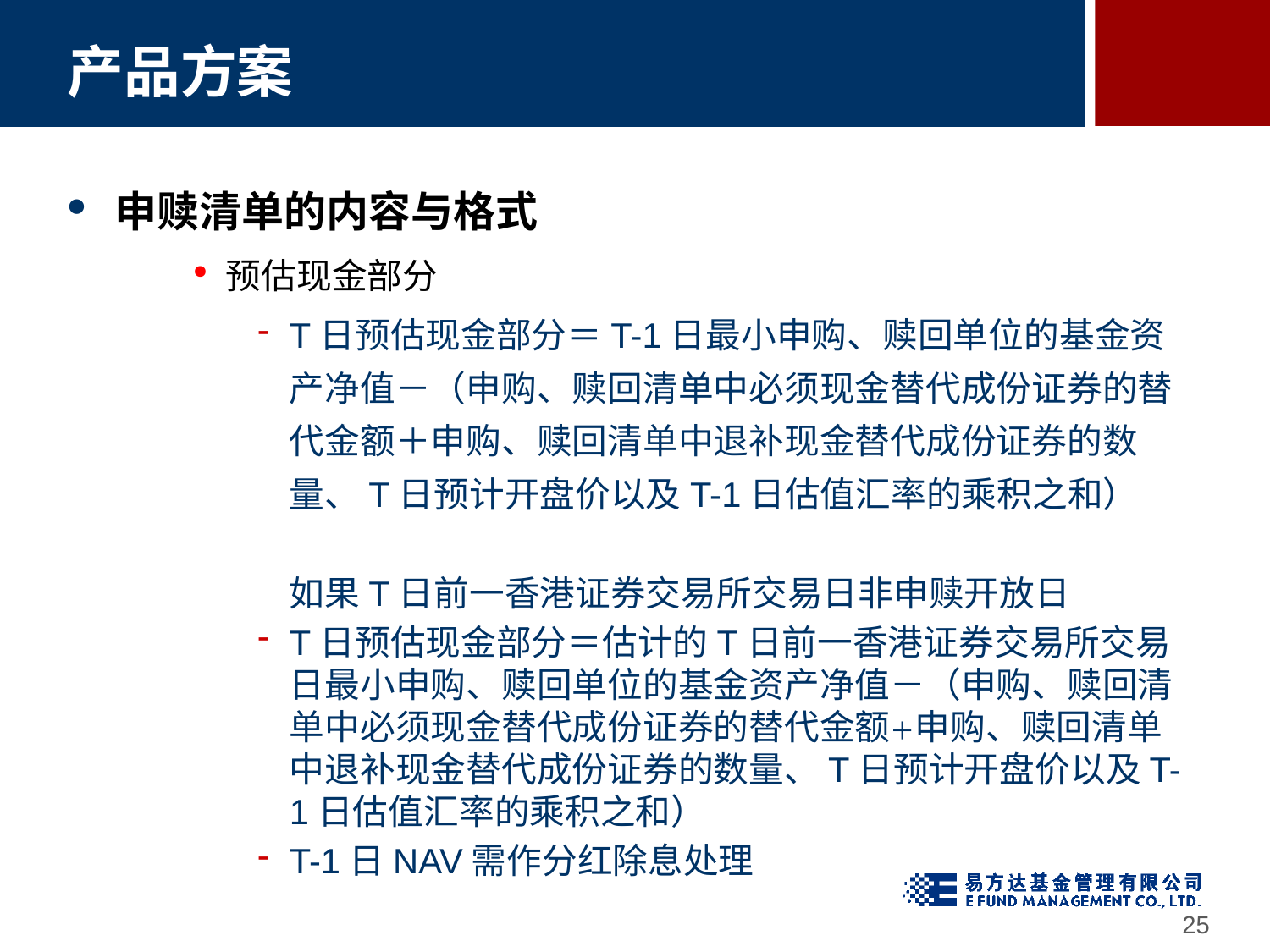

# 产品方案
申赎清单的内容与格式
预估现金部分
T日预估现金部分＝T-1日最小申购、赎回单位的基金资产净值－（申购、赎回清单中必须现金替代成份证券的替代金额＋申购、赎回清单中退补现金替代成份证券的数量、T日预计开盘价以及T-1日估值汇率的乘积之和）

	如果T日前一香港证券交易所交易日非申赎开放日
T日预估现金部分＝估计的T日前一香港证券交易所交易日最小申购、赎回单位的基金资产净值－（申购、赎回清单中必须现金替代成份证券的替代金额＋申购、赎回清单中退补现金替代成份证券的数量、T日预计开盘价以及T-1日估值汇率的乘积之和）
T-1日NAV需作分红除息处理